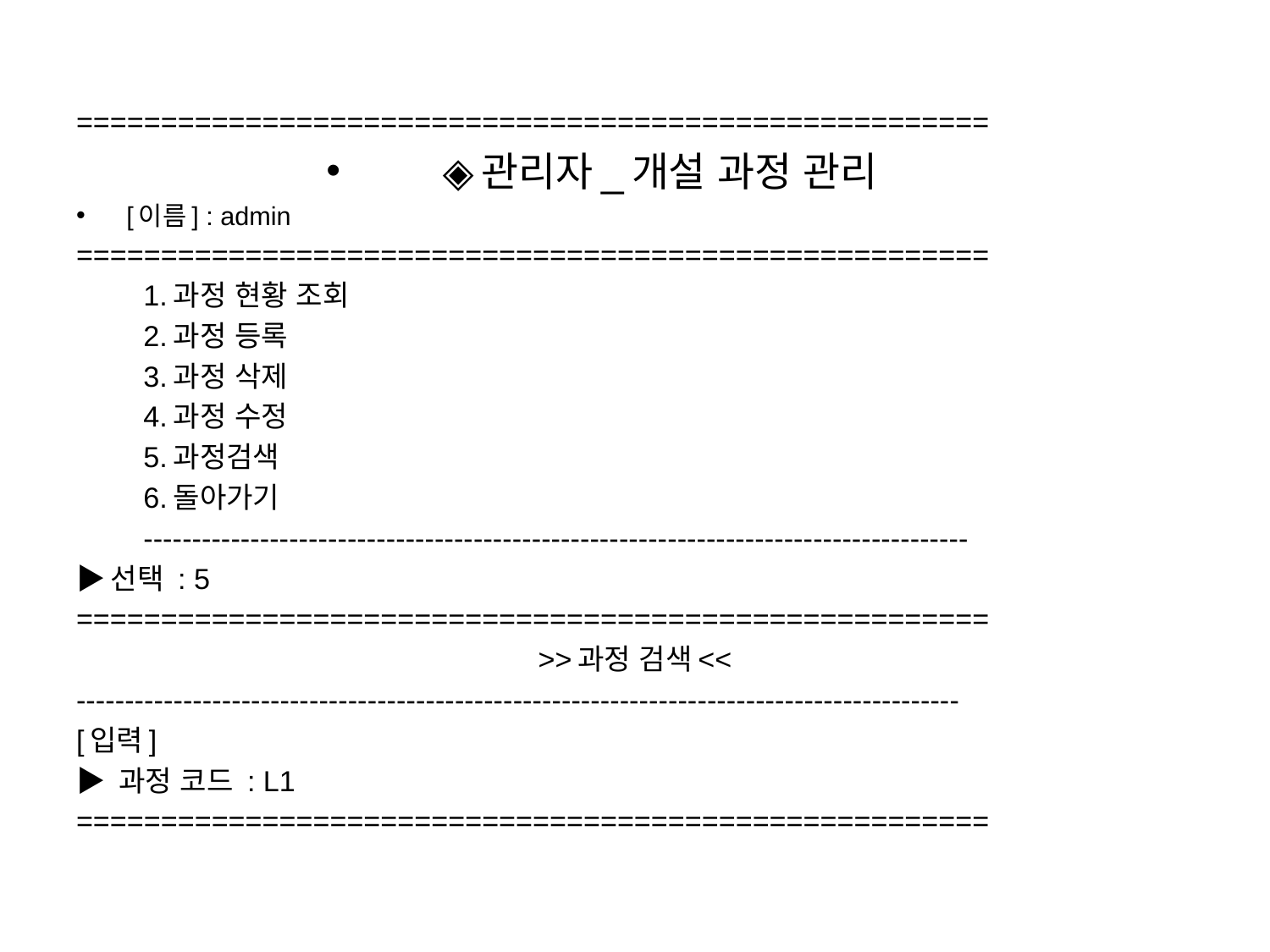

======================================================
◈관리자_개설 과정 관리
[이름] : admin
======================================================
1.과정 현황 조회
2.과정 등록
3.과정 삭제
4.과정 수정
5.과정검색
6.돌아가기
-------------------------------------------------------------------------------------
▶선택 : 5
======================================================
>>과정 검색<<
-------------------------------------------------------------------------------------------
[입력]
▶ 과정 코드 : L1
======================================================